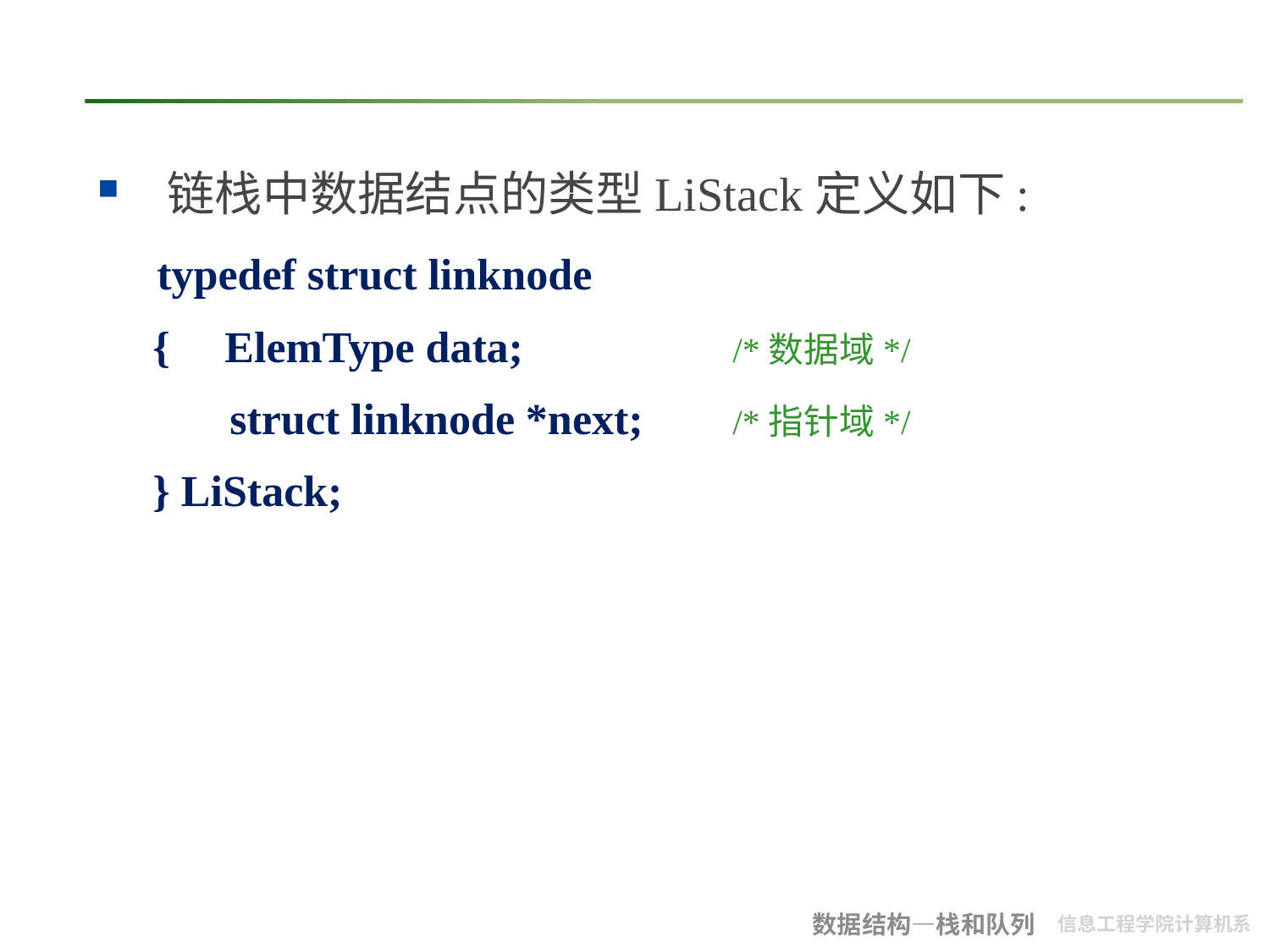

#
 链栈中数据结点的类型LiStack定义如下:
     typedef struct linknode
     {  	ElemType data;		/*数据域*/
            struct linknode *next;	/*指针域*/
     } LiStack;